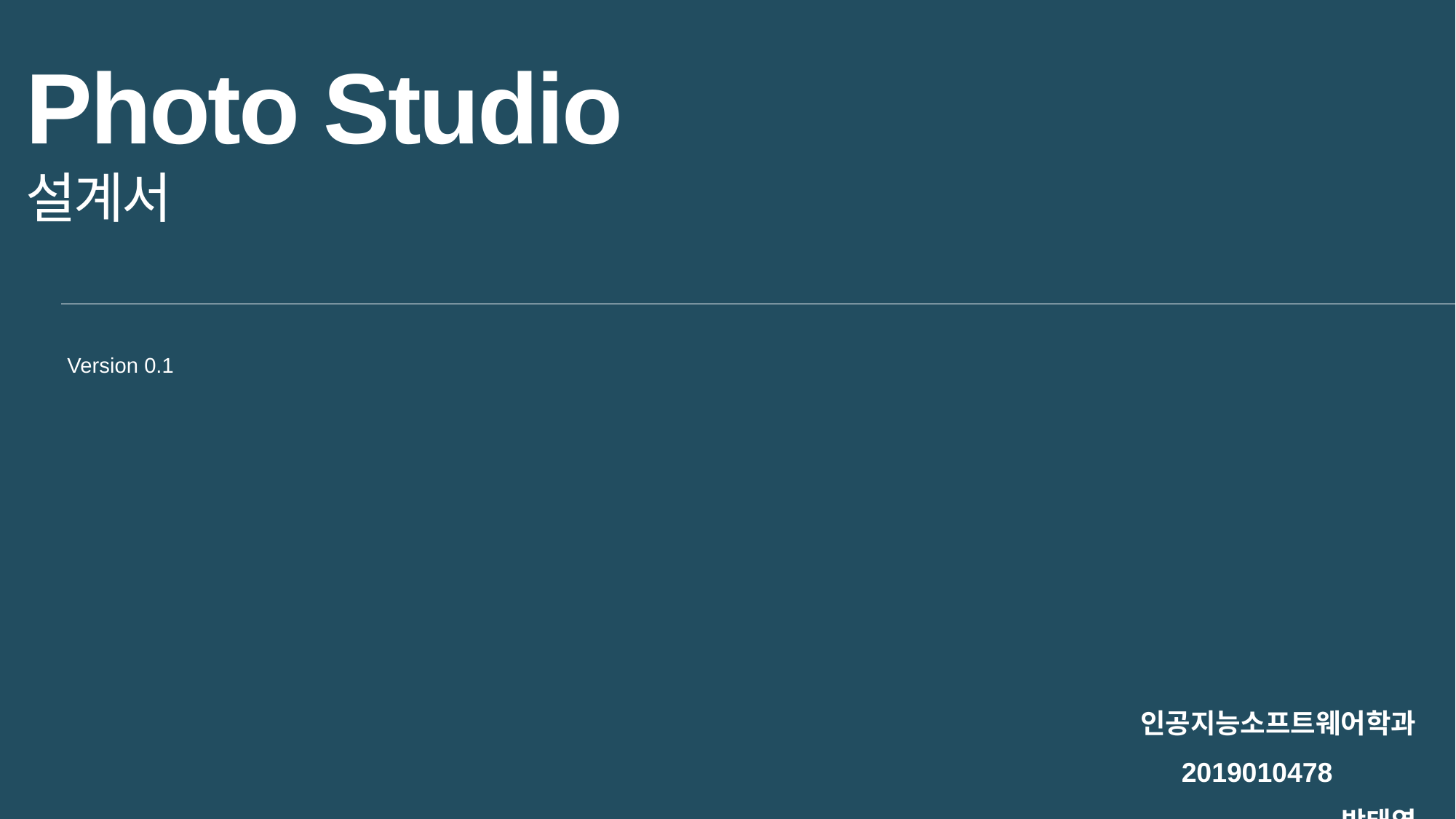

Photo Studio
설계서
Version 0.1
인공지능소프트웨어학과
  2019010478            박태영